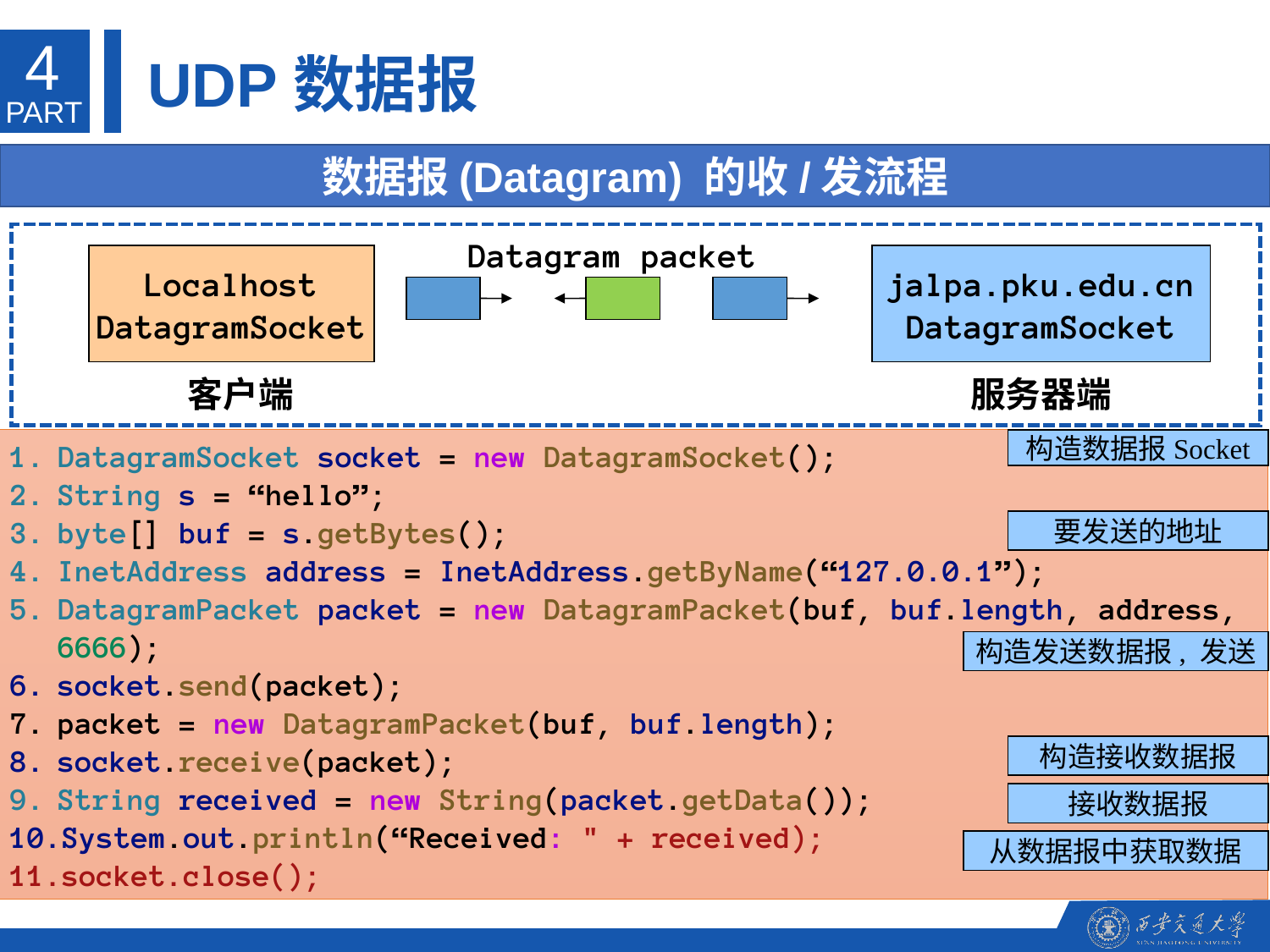

4
UDP数据报
PART
数据报(Datagram) 的收/发流程

Datagram packet
Localhost
DatagramSocket
jalpa.pku.edu.cn
DatagramSocket

服务器端
客户端
DatagramSocket socket = new DatagramSocket();
String s = “hello”;
byte[] buf = s.getBytes();
InetAddress address = InetAddress.getByName(“127.0.0.1”);
DatagramPacket packet = new DatagramPacket(buf, buf.length, address, 6666);
socket.send(packet);
packet = new DatagramPacket(buf, buf.length);
socket.receive(packet);
String received = new String(packet.getData());
System.out.println(“Received: " + received);
socket.close();
构造数据报Socket
要发送的地址
构造发送数据报, 发送
构造接收数据报
接收数据报
从数据报中获取数据